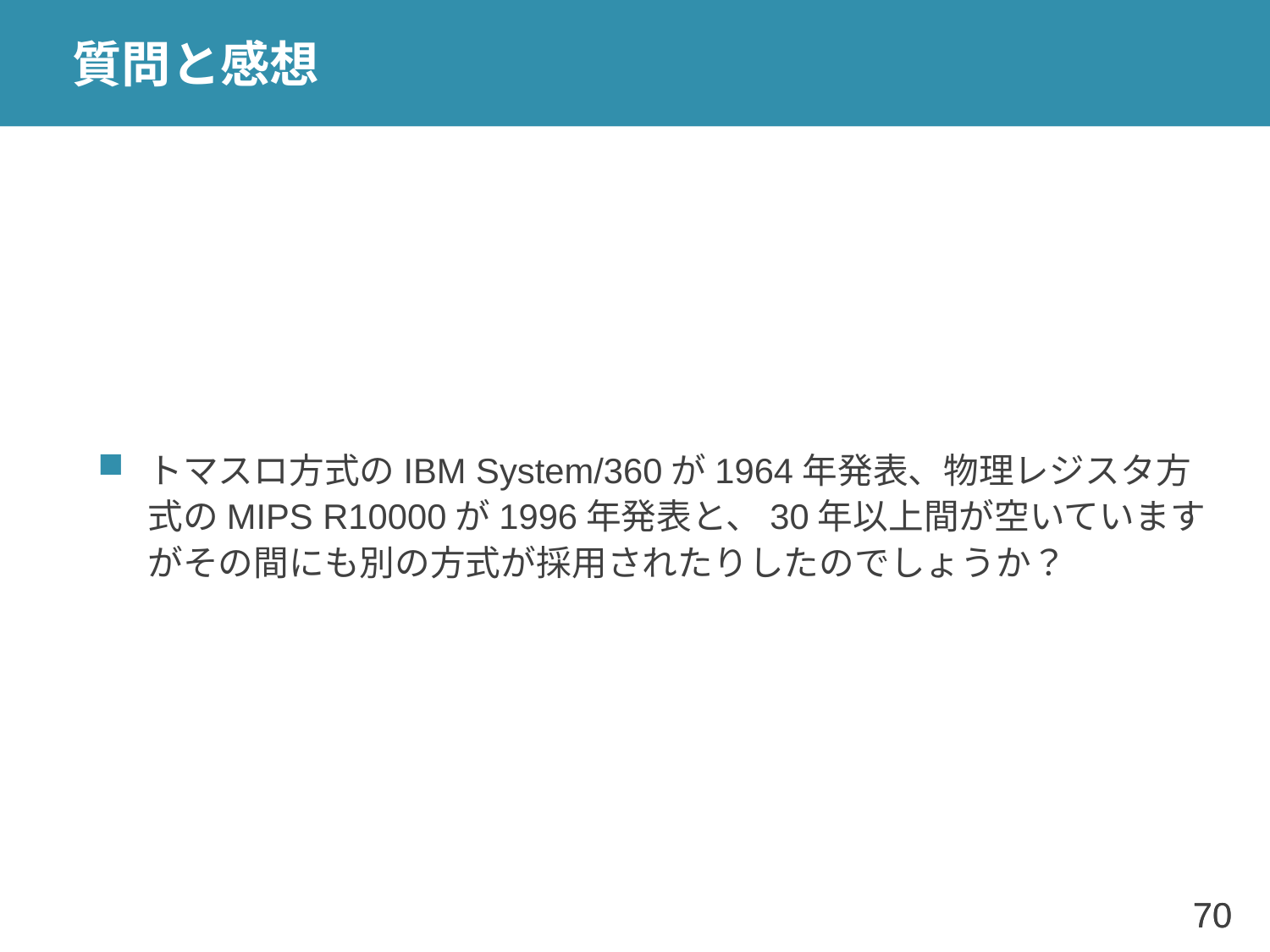

# 質問と感想
トマスロ方式のIBM System/360が1964年発表、物理レジスタ方式のMIPS R10000が1996年発表と、30年以上間が空いていますがその間にも別の方式が採用されたりしたのでしょうか？